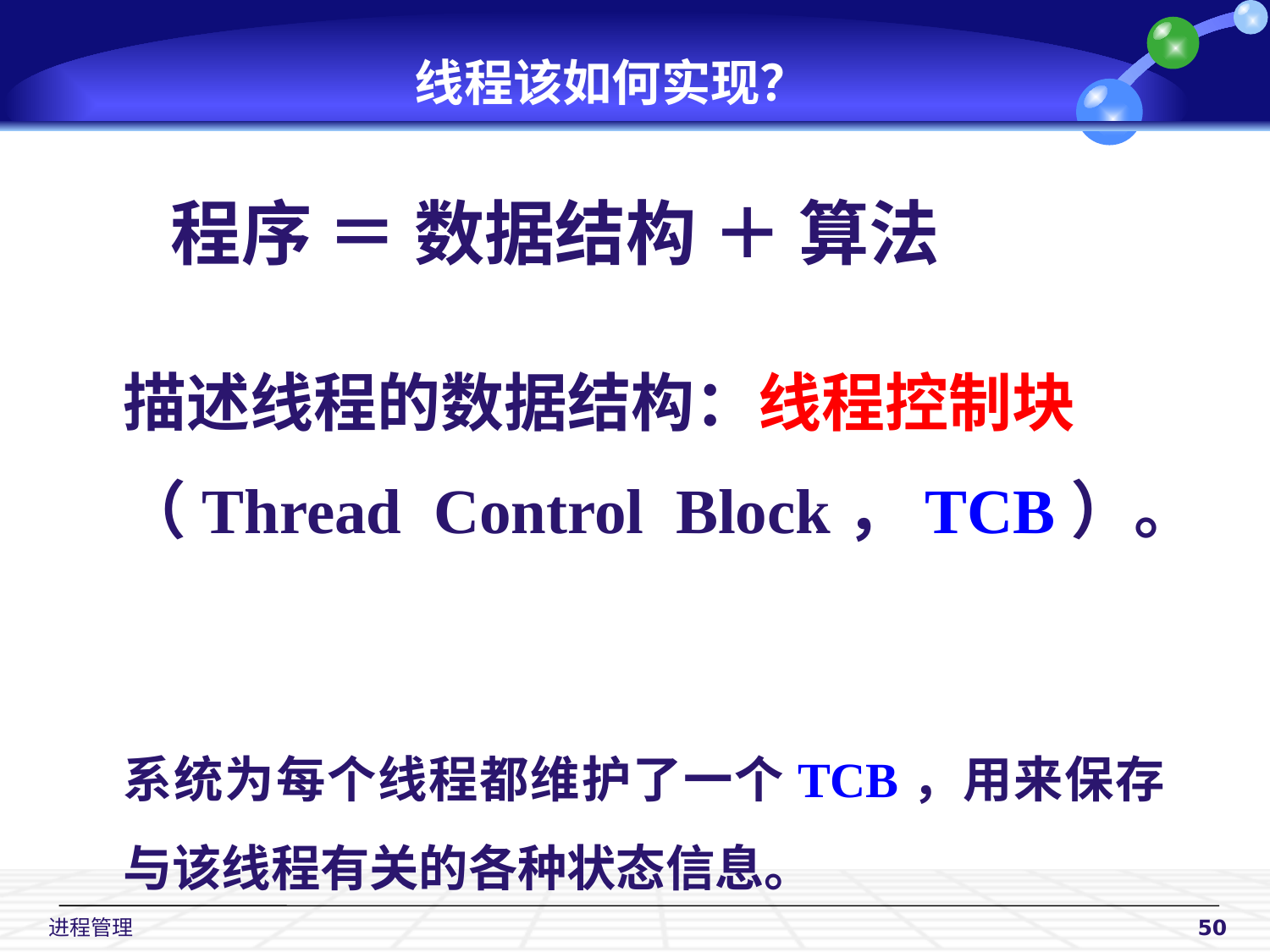

线程该如何实现？
程序 ＝ 数据结构 ＋ 算法
描述线程的数据结构：线程控制块
（Thread  Control  Block，TCB）。
系统为每个线程都维护了一个TCB，用来保存与该线程有关的各种状态信息。
   进程管理
50